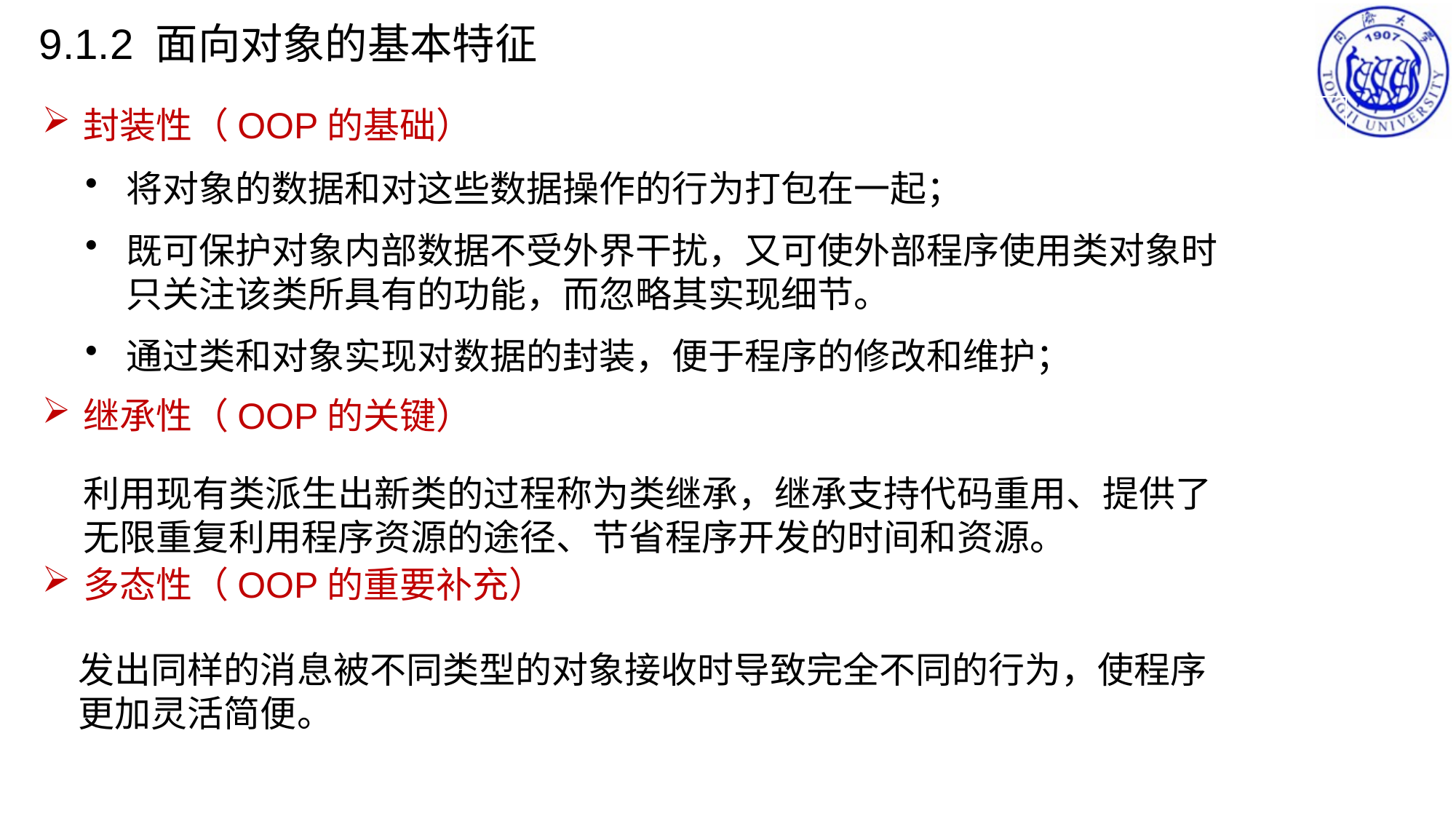

9.1.2 面向对象的基本特征

封装性（OOP的基础）

继承性（OOP的关键）

多态性（OOP的重要补充）

将对象的数据和对这些数据操作的行为打包在一起；
既可保护对象内部数据不受外界干扰，又可使外部程序使用类对象时只关注该类所具有的功能，而忽略其实现细节。
通过类和对象实现对数据的封装，便于程序的修改和维护；

利用现有类派生出新类的过程称为类继承，继承支持代码重用、提供了无限重复利用程序资源的途径、节省程序开发的时间和资源。
发出同样的消息被不同类型的对象接收时导致完全不同的行为，使程序更加灵活简便。